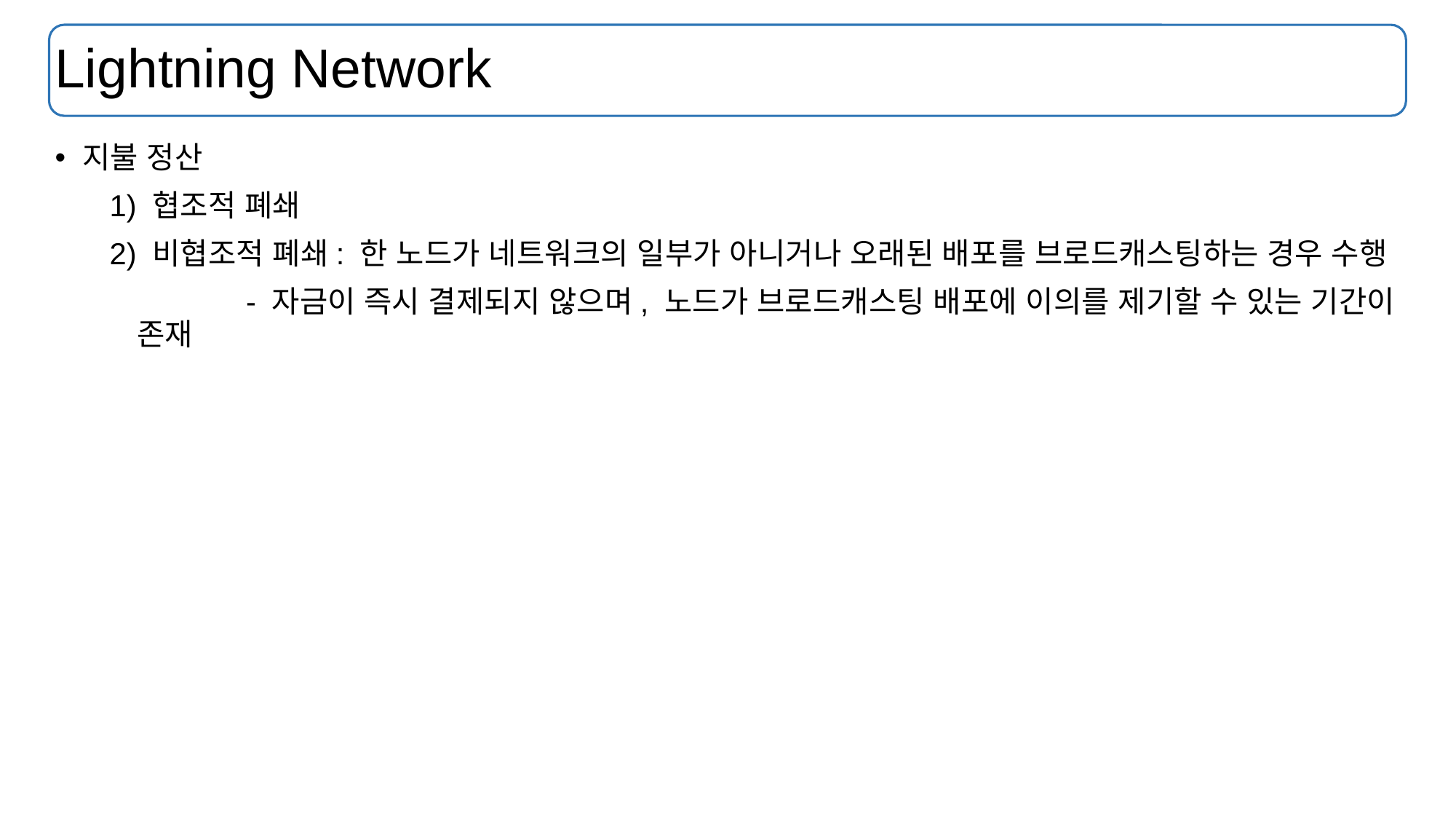

# Lightning Network
지불 정산
1) 협조적 폐쇄
2) 비협조적 폐쇄: 한 노드가 네트워크의 일부가 아니거나 오래된 배포를 브로드캐스팅하는 경우 수행
		- 자금이 즉시 결제되지 않으며, 노드가 브로드캐스팅 배포에 이의를 제기할 수 있는 기간이 존재

13